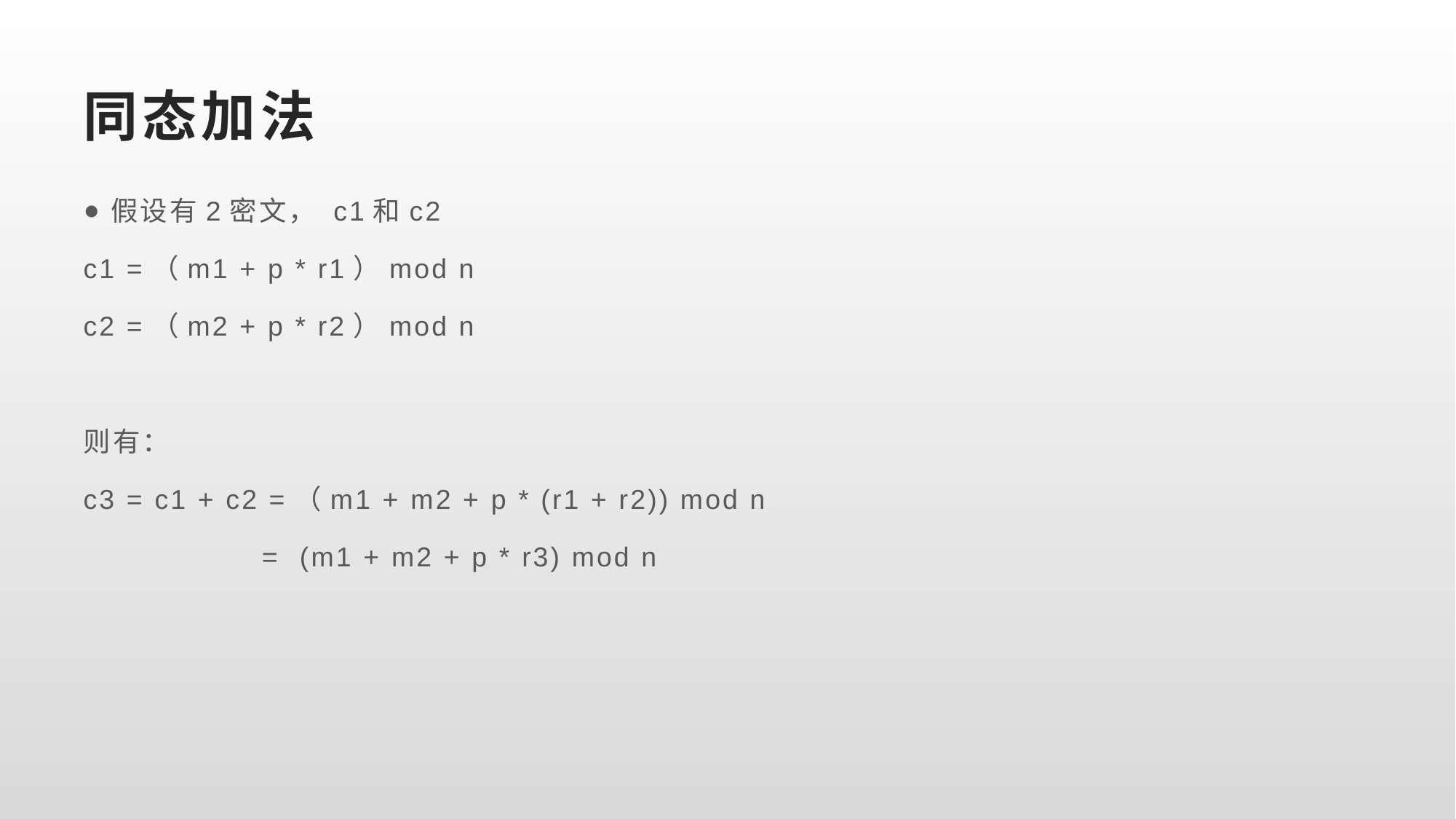

# 同态加法
假设有2密文， c1和c2
c1 =（m1 + p * r1）mod n
c2 =（m2 + p * r2）mod n

则有：
c3 = c1 + c2 =（m1 + m2 + p * (r1 + r2)) mod n
                  =  (m1 + m2 + p * r3) mod n